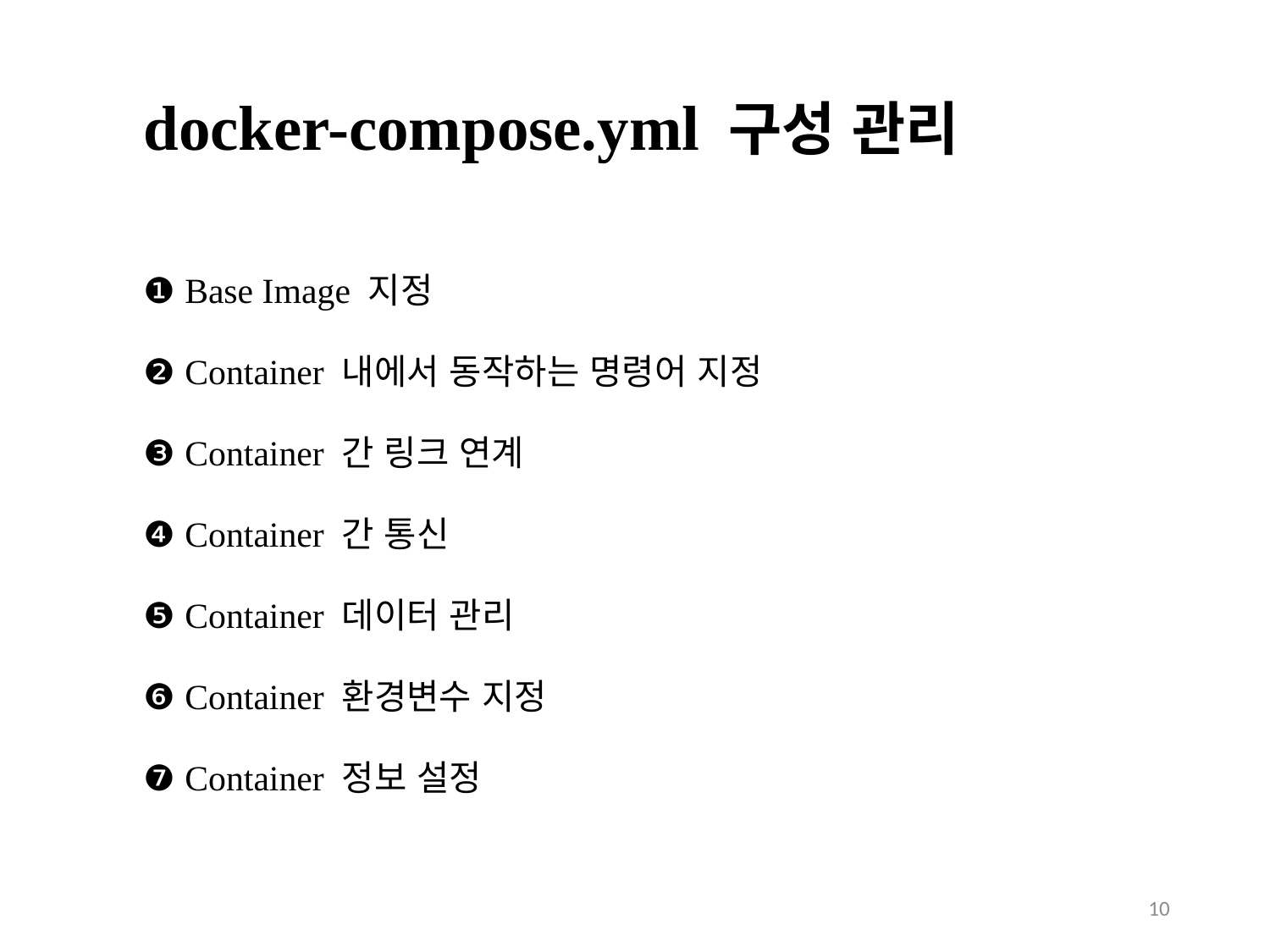

# docker-compose.yml 구성 관리
❶ Base Image 지정
❷ Container 내에서 동작하는 명령어 지정
❸ Container 간 링크 연계
❹ Container 간 통신
❺ Container 데이터 관리
❻ Container 환경변수 지정
❼ Container 정보 설정
10